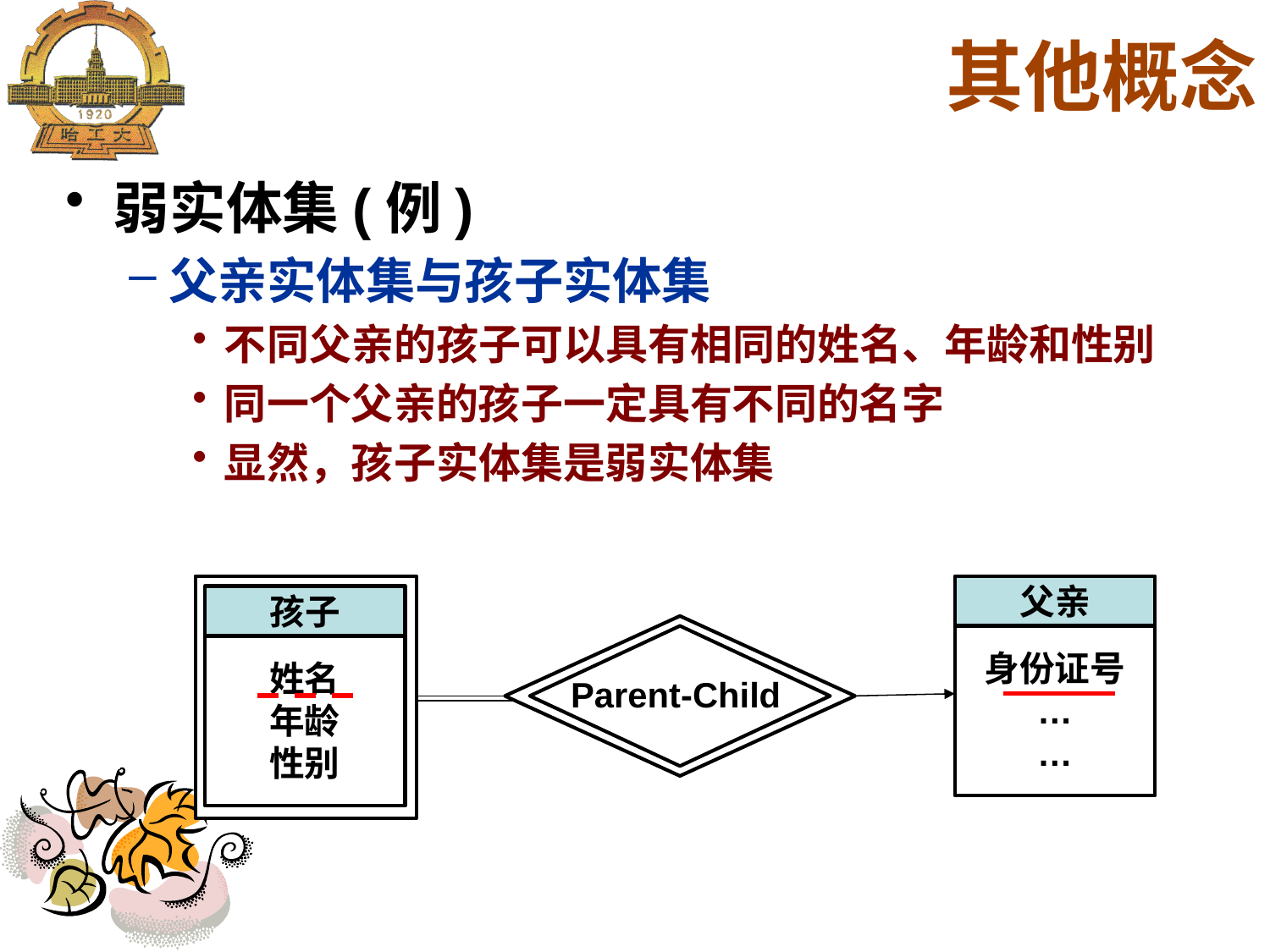

其他概念
弱实体集(例)
父亲实体集与孩子实体集
不同父亲的孩子可以具有相同的姓名、年龄和性别
同一个父亲的孩子一定具有不同的名字
显然，孩子实体集是弱实体集

父亲
孩子

身份证号
…
…
姓名
年龄
性别
Parent-Child